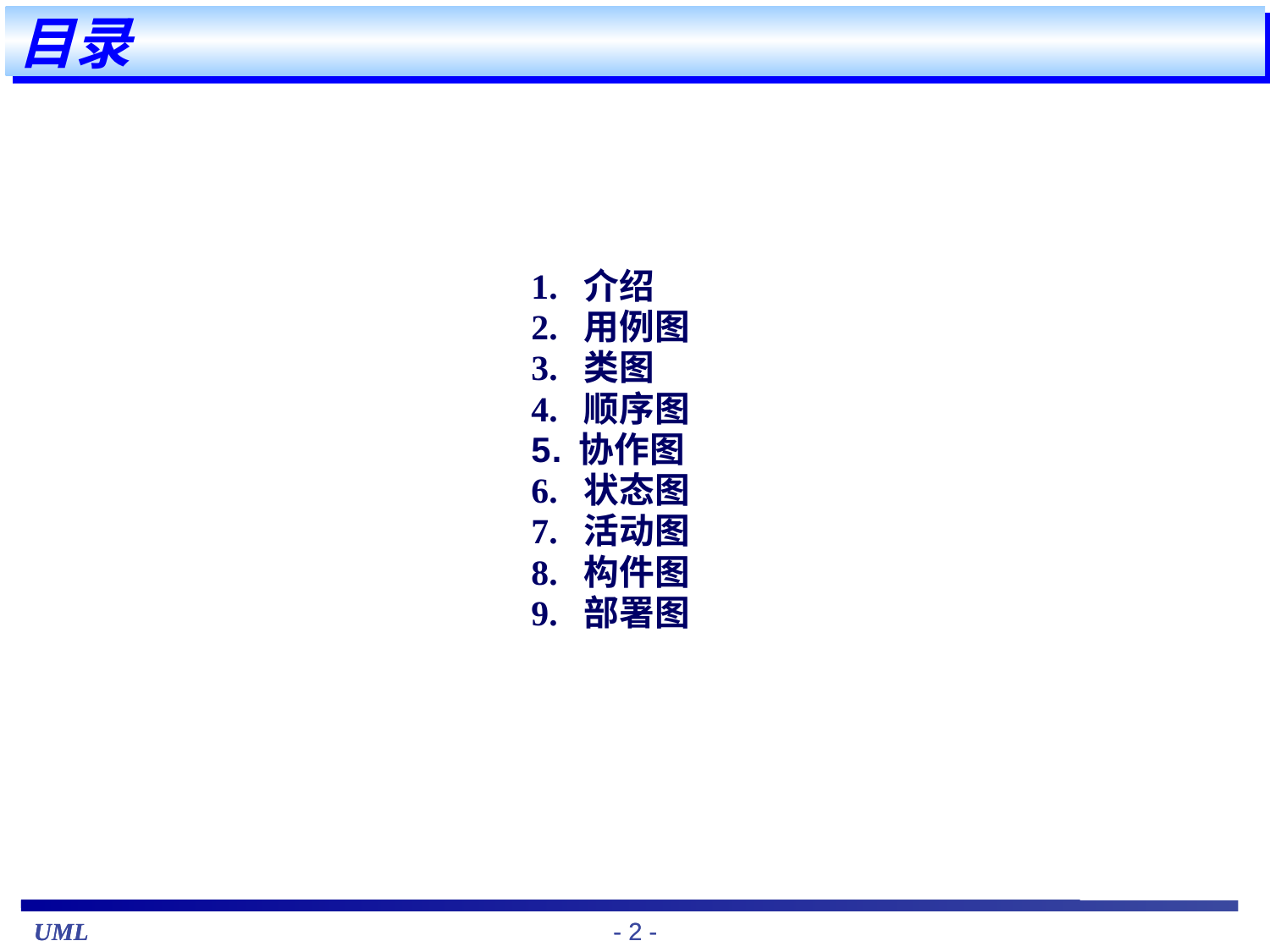

# 目录

1.  介绍
2.  用例图
3.  类图
4.  顺序图
协作图
6.  状态图
7.  活动图
8.  构件图
9.  部署图